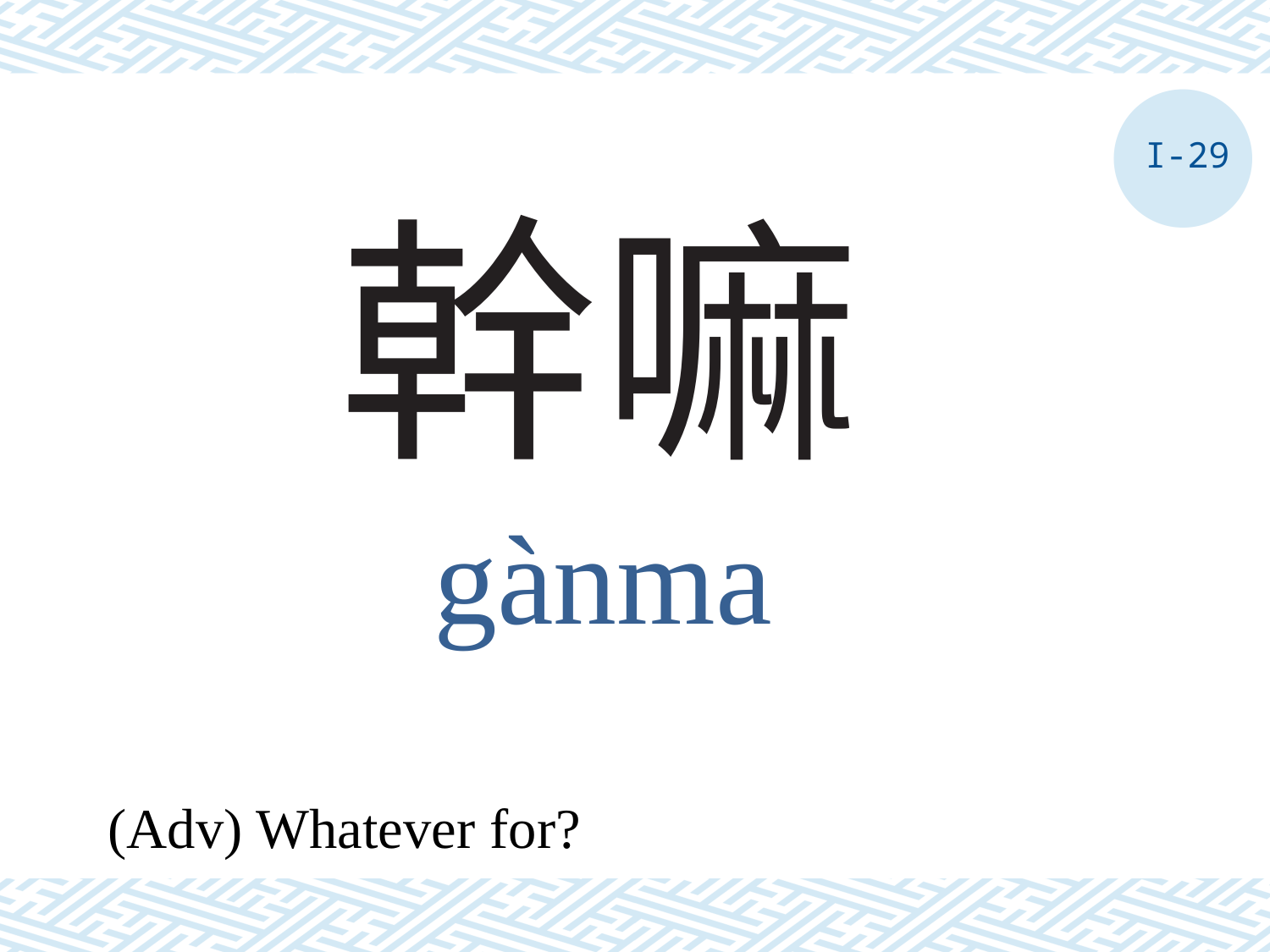

I-29

# 幹嘛
gànma
(Adv) Whatever for?